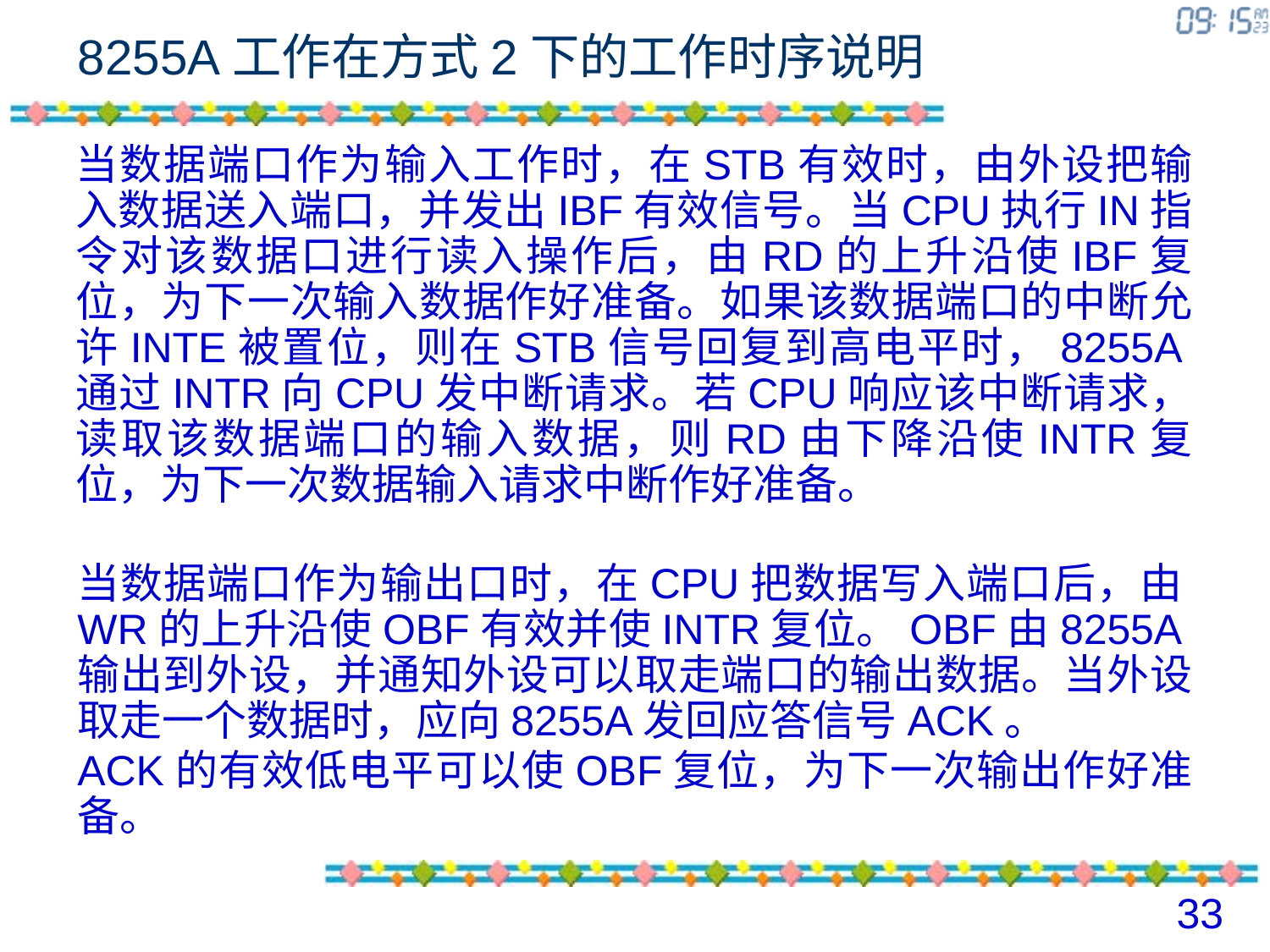

8255A工作在方式2下的工作时序说明
当数据端口作为输入工作时，在STB有效时，由外设把输入数据送入端口，并发出IBF有效信号。当CPU执行IN指令对该数据口进行读入操作后，由RD的上升沿使IBF复位，为下一次输入数据作好准备。如果该数据端口的中断允许INTE被置位，则在STB信号回复到高电平时，8255A通过INTR向CPU发中断请求。若CPU响应该中断请求，读取该数据端口的输入数据，则RD由下降沿使INTR复位，为下一次数据输入请求中断作好准备。
当数据端口作为输出口时，在CPU把数据写入端口后，由WR的上升沿使OBF有效并使INTR复位。OBF由8255A输出到外设，并通知外设可以取走端口的输出数据。当外设取走一个数据时，应向8255A发回应答信号ACK。
ACK的有效低电平可以使OBF复位，为下一次输出作好准备。